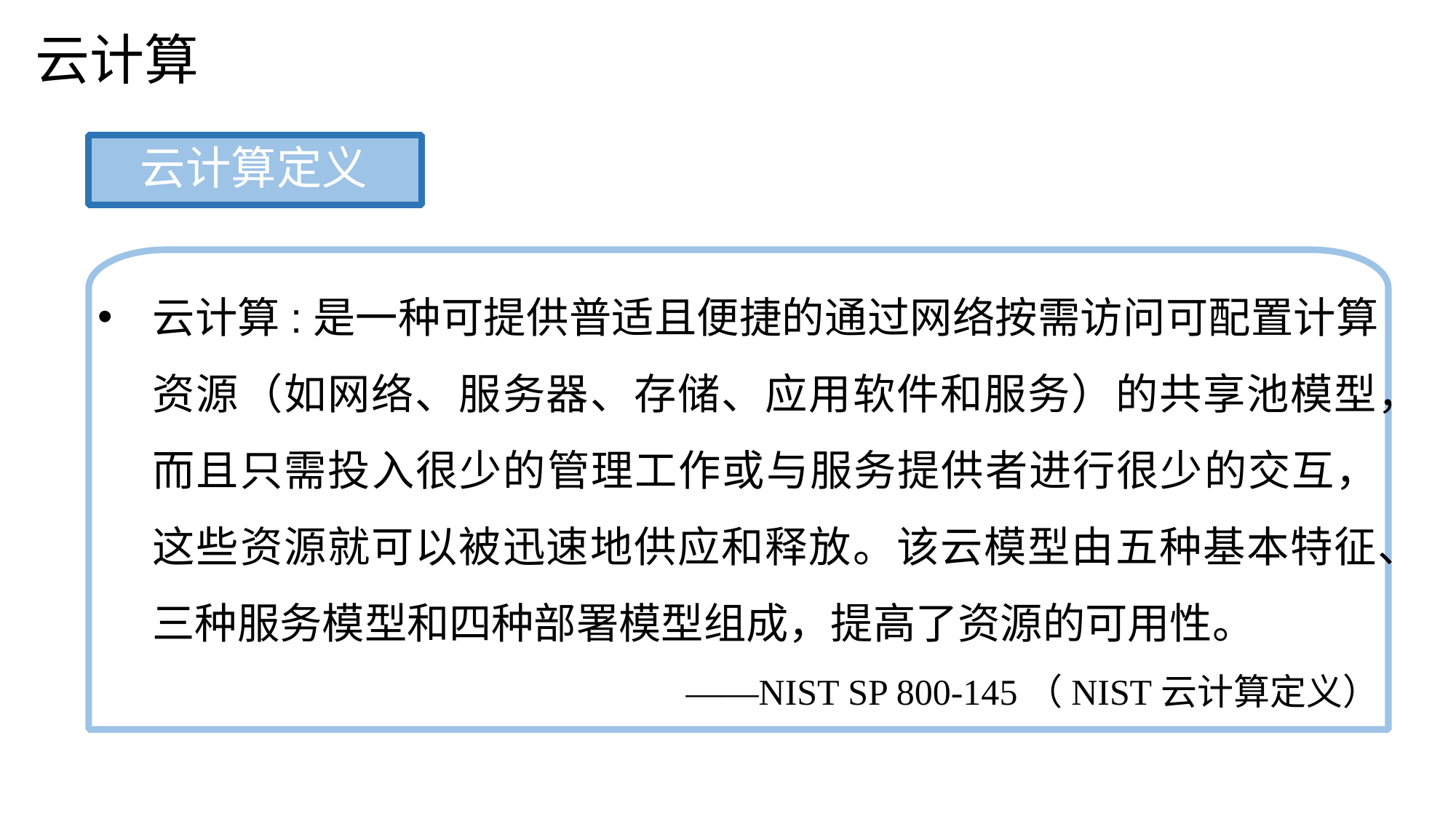

云计算

云计算定义
云计算:是一种可提供普适且便捷的通过网络按需访问可配置计算资源（如网络、服务器、存储、应用软件和服务）的共享池模型，而且只需投入很少的管理工作或与服务提供者进行很少的交互，这些资源就可以被迅速地供应和释放。该云模型由五种基本特征、三种服务模型和四种部署模型组成，提高了资源的可用性。
——NIST SP 800-145（NIST云计算定义）